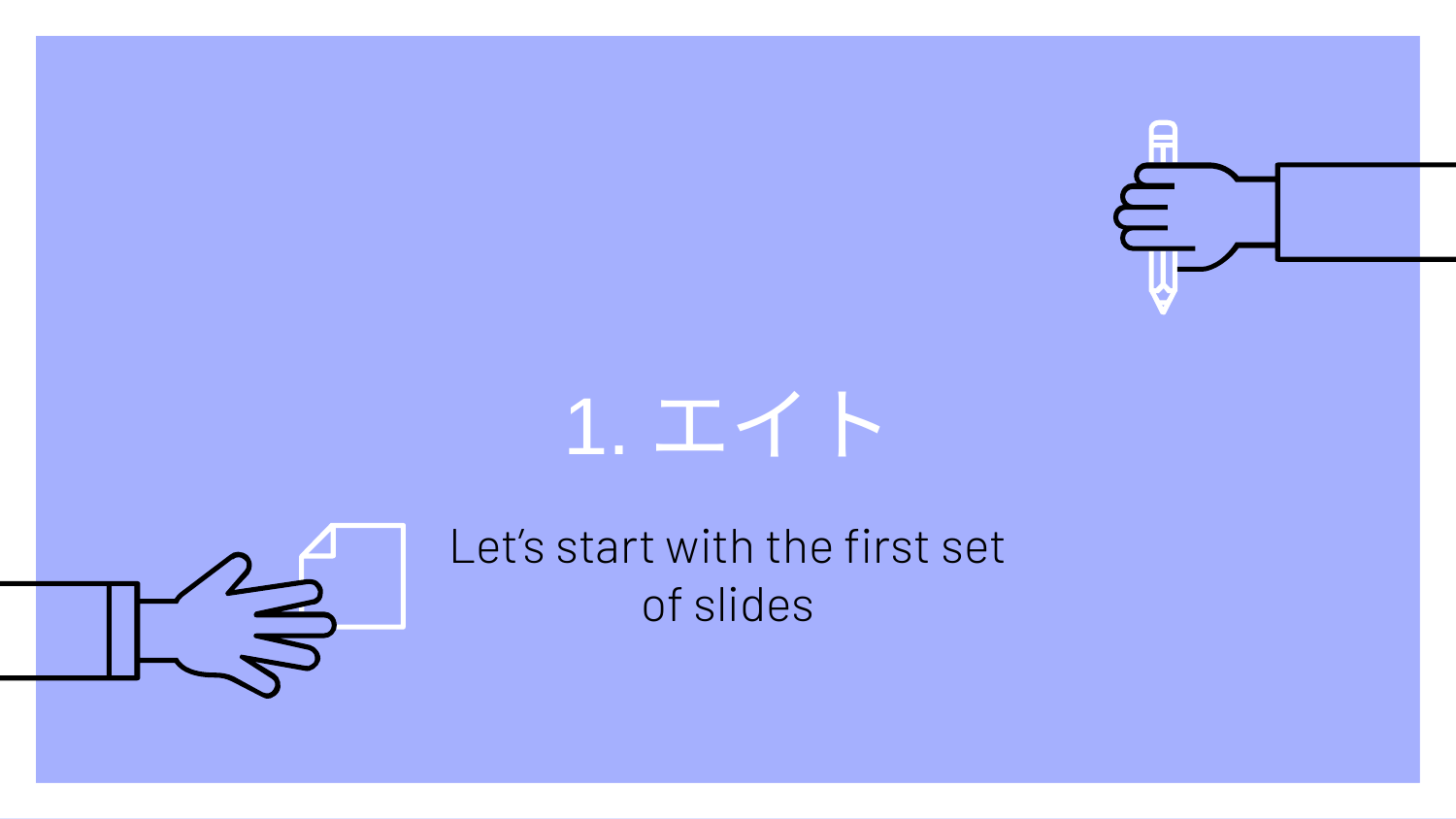

# 1.エイト
Let’s start with the first set of slides